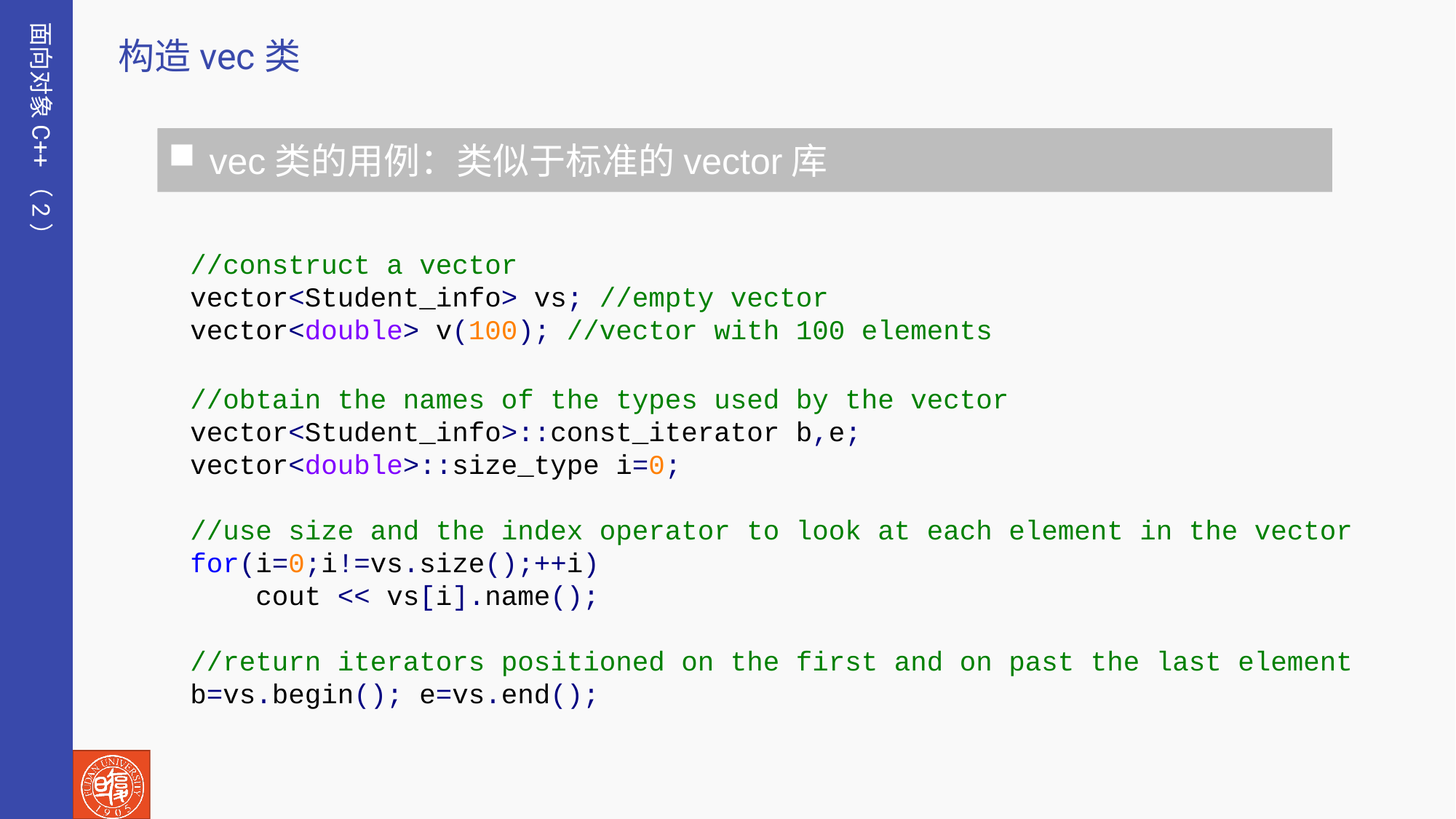

面向对象C++（2）
构造vec类
vec类的用例：类似于标准的vector库
//construct a vector
vector<Student_info> vs; //empty vector
vector<double> v(100); //vector with 100 elements

//obtain the names of the types used by the vector
vector<Student_info>::const_iterator b,e;
vector<double>::size_type i=0;

//use size and the index operator to look at each element in the vector
for(i=0;i!=vs.size();++i)
    cout << vs[i].name();

//return iterators positioned on the first and on past the last element
b=vs.begin(); e=vs.end();